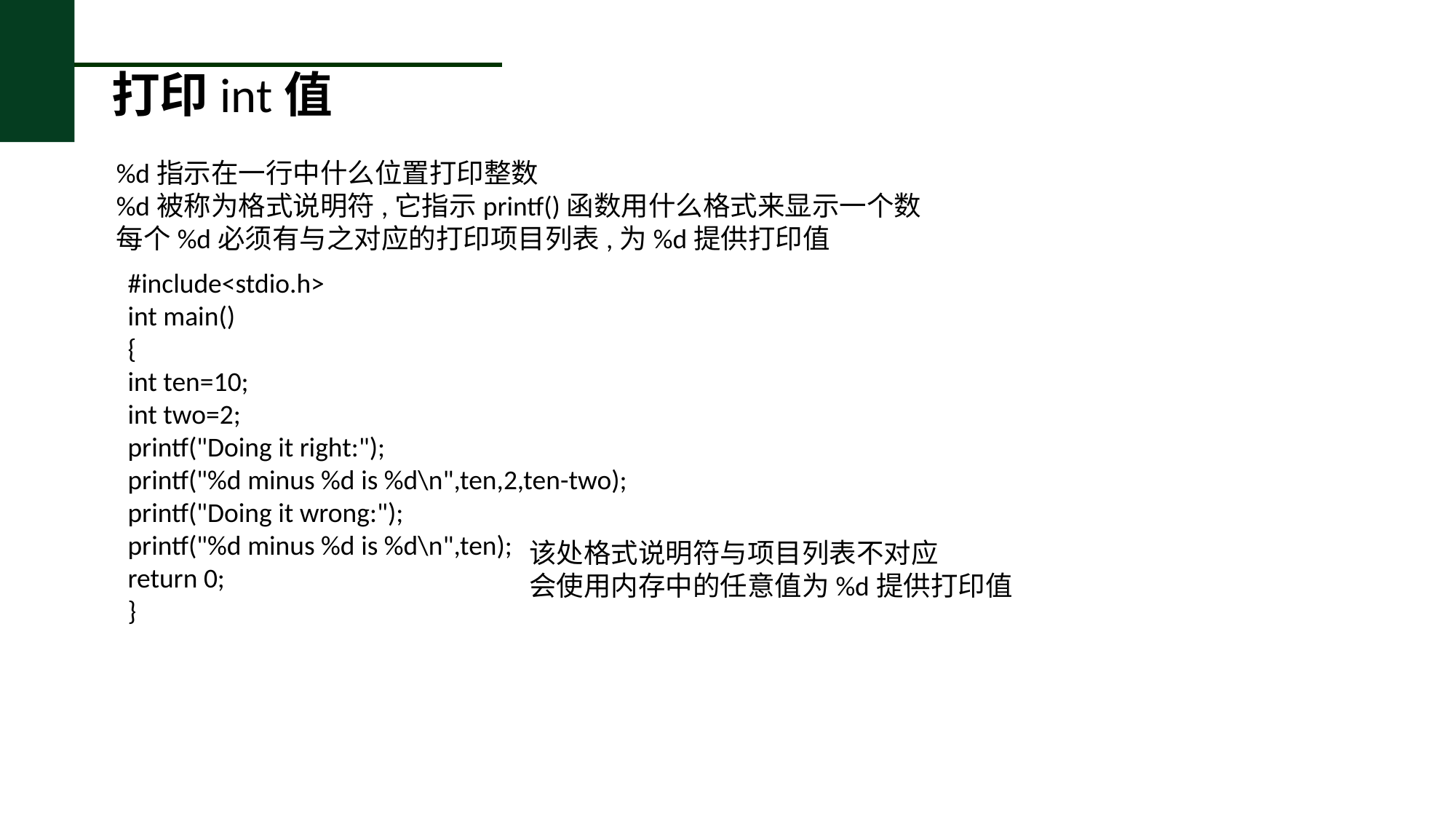

# 打印int值
%d指示在一行中什么位置打印整数
%d被称为格式说明符,它指示printf()函数用什么格式来显示一个数
每个%d必须有与之对应的打印项目列表,为%d提供打印值
#include<stdio.h>
int main()
{
int ten=10;
int two=2;
printf("Doing it right:");
printf("%d minus %d is %d\n",ten,2,ten-two);
printf("Doing it wrong:");
printf("%d minus %d is %d\n",ten);
return 0;
}
该处格式说明符与项目列表不对应
会使用内存中的任意值为%d提供打印值